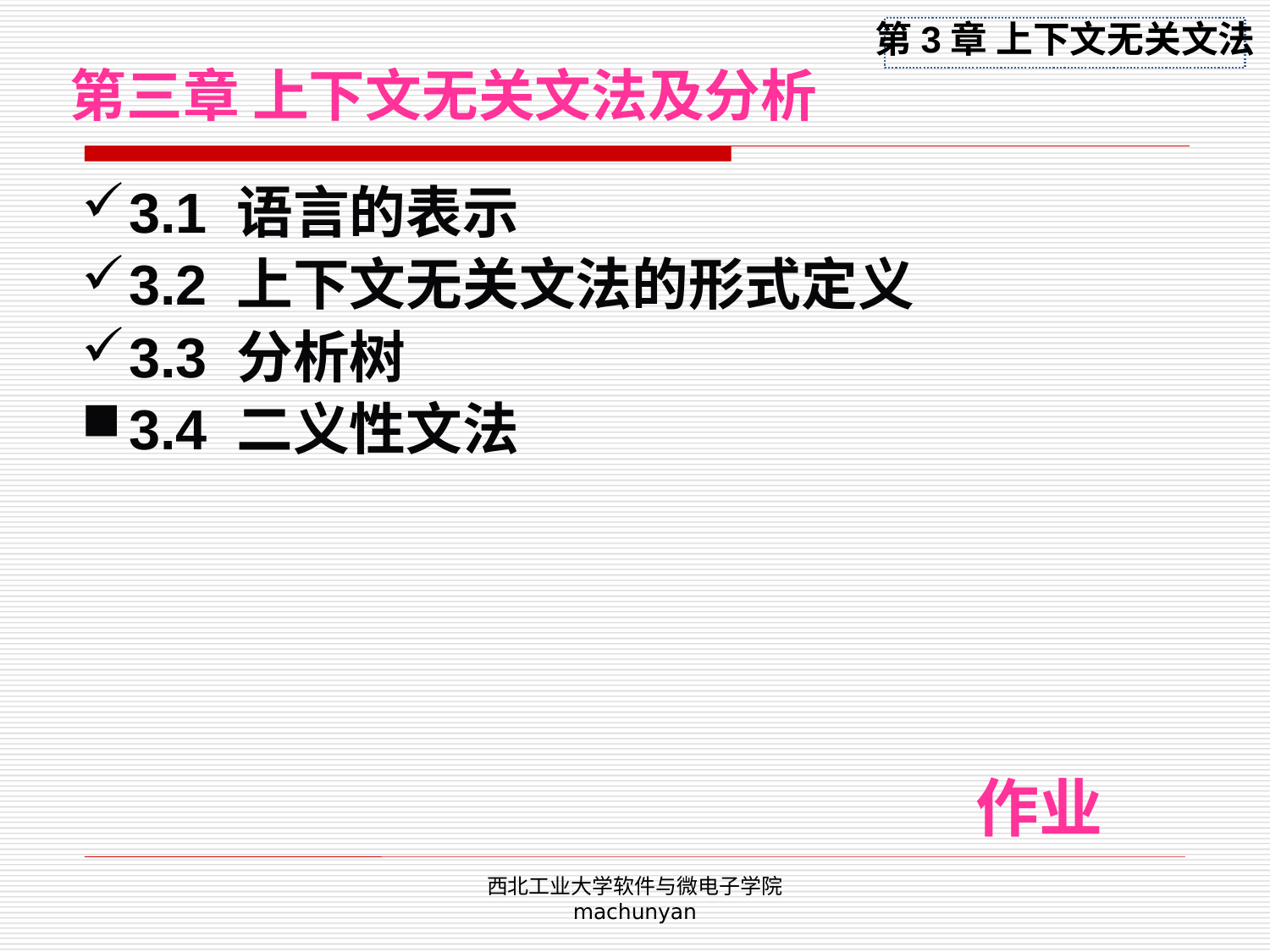

# 第三章 上下文无关文法及分析
3.1 语言的表示
3.2 上下文无关文法的形式定义
3.3 分析树
3.4 二义性文法
作业

西北工业大学软件与微电子学院 machunyan
64